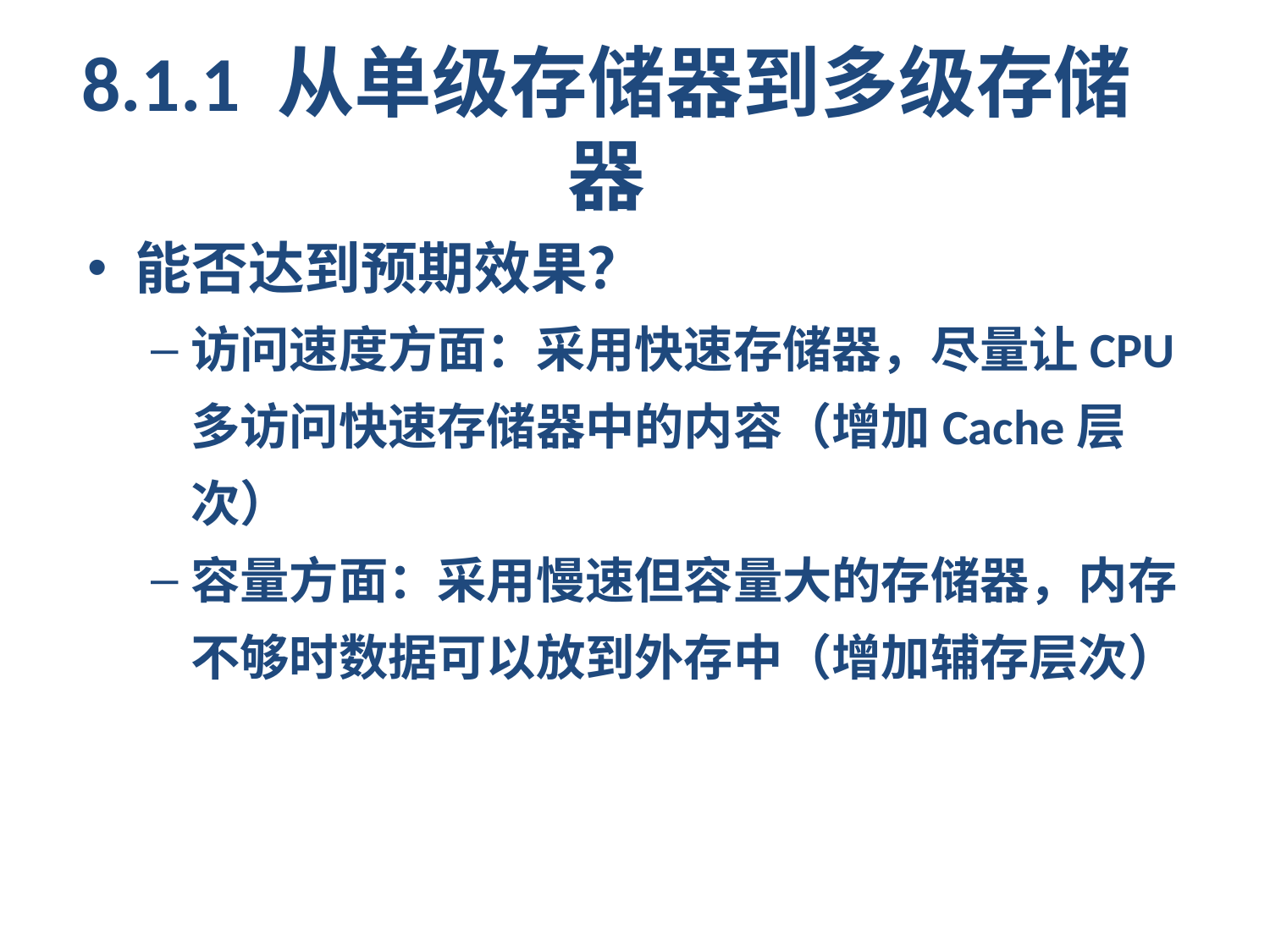

# 8.1.1 从单级存储器到多级存储器
能否达到预期效果？
访问速度方面：采用快速存储器，尽量让CPU多访问快速存储器中的内容（增加Cache层次）
容量方面：采用慢速但容量大的存储器，内存不够时数据可以放到外存中（增加辅存层次）